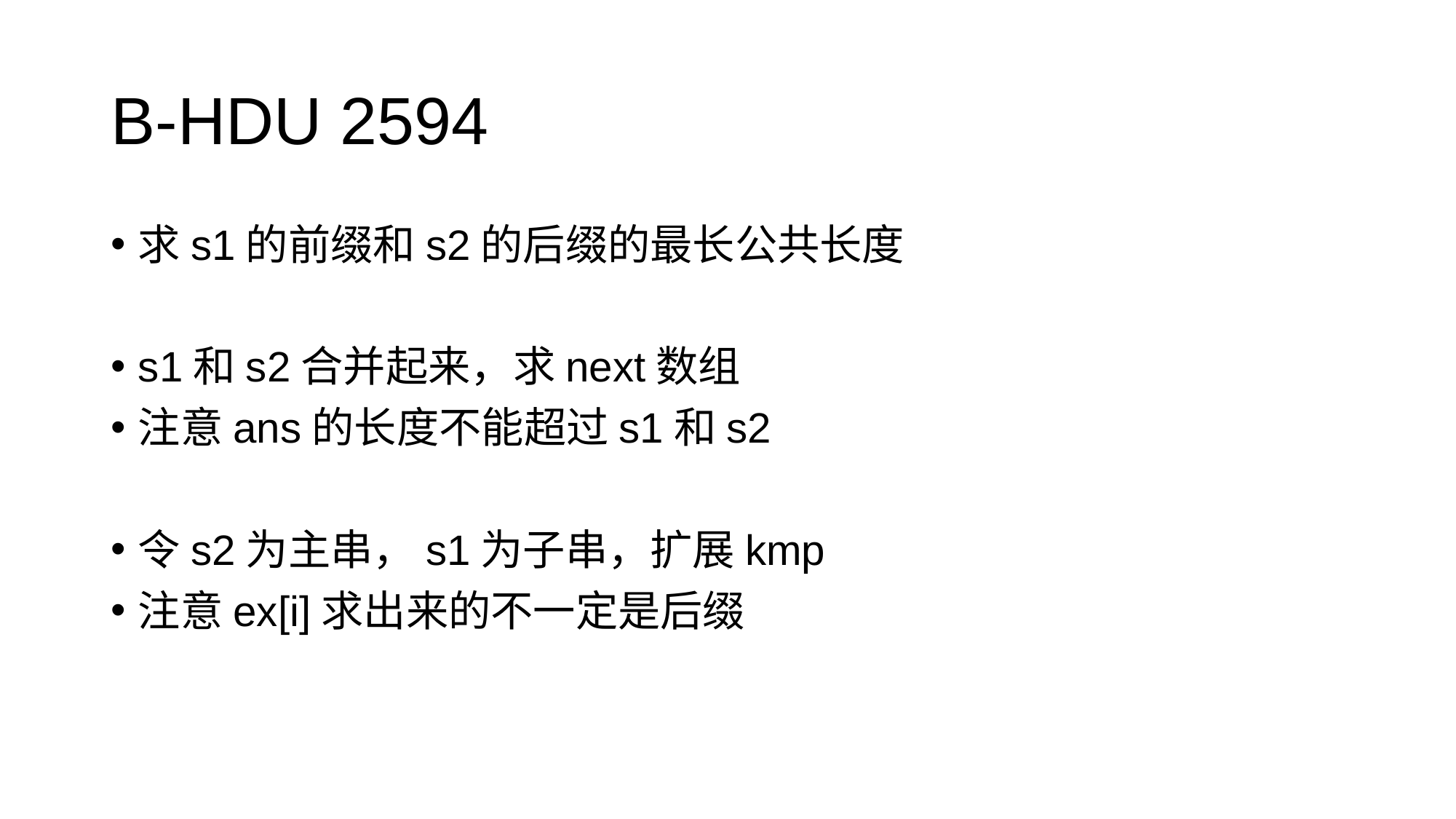

# B-HDU 2594
求s1的前缀和s2的后缀的最长公共长度

s1和s2合并起来，求next数组
注意ans的长度不能超过s1和s2

令s2为主串，s1为子串，扩展kmp
注意ex[i]求出来的不一定是后缀